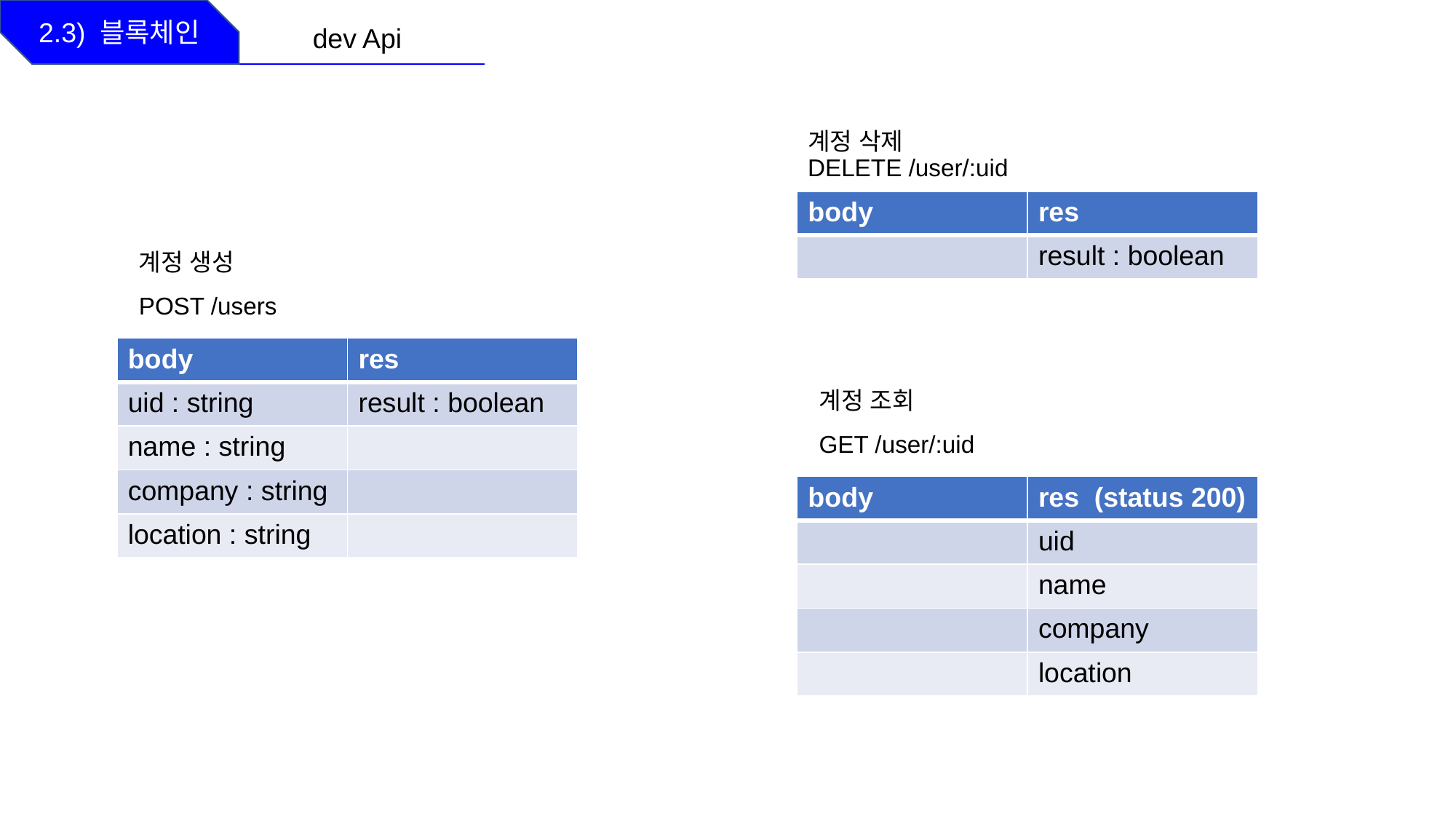

2.3) 블록체인
dev Api
계정 삭제
DELETE /user/:uid
| body | res |
| --- | --- |
|  | result : boolean |
계정 생성
POST /users
| body | res |
| --- | --- |
| uid : string | result : boolean |
| name : string |  |
| company : string |  |
| location : string |  |
계정 조회
GET /user/:uid
| body | res (status 200) |
| --- | --- |
|  | uid |
|  | name |
|  | company |
|  | location |